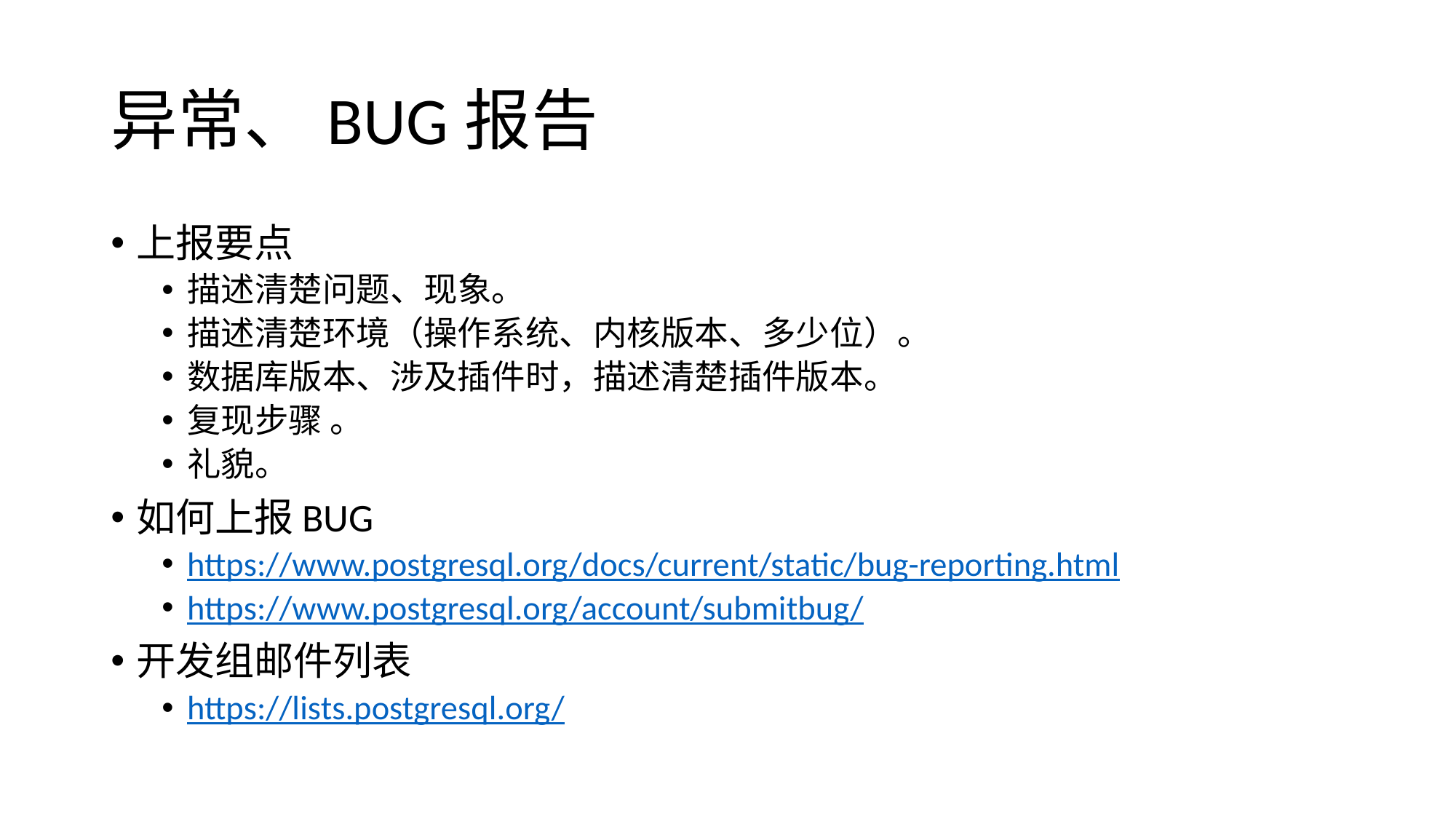

# 异常、BUG报告
上报要点
描述清楚问题、现象。
描述清楚环境（操作系统、内核版本、多少位）。
数据库版本、涉及插件时，描述清楚插件版本。
复现步骤 。
礼貌。
如何上报BUG
https://www.postgresql.org/docs/current/static/bug-reporting.html
https://www.postgresql.org/account/submitbug/
开发组邮件列表
https://lists.postgresql.org/